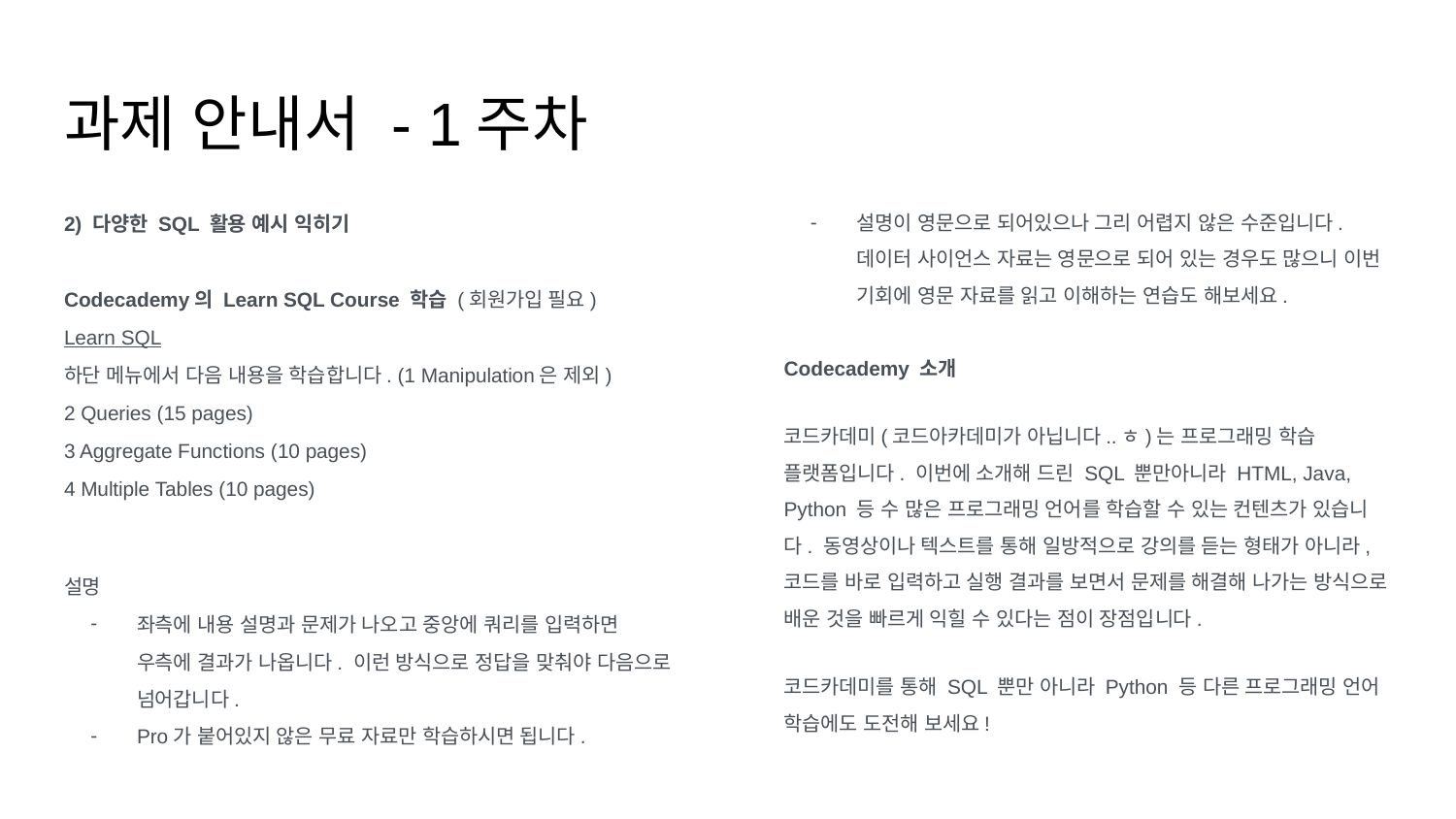

# 과제 안내서 - 1주차
2) 다양한 SQL 활용 예시 익히기

Codecademy의 Learn SQL Course 학습 (회원가입 필요)
Learn SQL
하단 메뉴에서 다음 내용을 학습합니다. (1 Manipulation은 제외)
2 Queries (15 pages)
3 Aggregate Functions (10 pages)
4 Multiple Tables (10 pages)

설명
좌측에 내용 설명과 문제가 나오고 중앙에 쿼리를 입력하면 우측에 결과가 나옵니다. 이런 방식으로 정답을 맞춰야 다음으로 넘어갑니다.
Pro가 붙어있지 않은 무료 자료만 학습하시면 됩니다.
설명이 영문으로 되어있으나 그리 어렵지 않은 수준입니다. 데이터 사이언스 자료는 영문으로 되어 있는 경우도 많으니 이번 기회에 영문 자료를 읽고 이해하는 연습도 해보세요.

Codecademy 소개
코드카데미(코드아카데미가 아닙니다..ㅎ)는 프로그래밍 학습 플랫폼입니다. 이번에 소개해 드린 SQL 뿐만아니라 HTML, Java, Python 등 수 많은 프로그래밍 언어를 학습할 수 있는 컨텐츠가 있습니다. 동영상이나 텍스트를 통해 일방적으로 강의를 듣는 형태가 아니라, 코드를 바로 입력하고 실행 결과를 보면서 문제를 해결해 나가는 방식으로 배운 것을 빠르게 익힐 수 있다는 점이 장점입니다.
코드카데미를 통해 SQL 뿐만 아니라 Python 등 다른 프로그래밍 언어 학습에도 도전해 보세요!